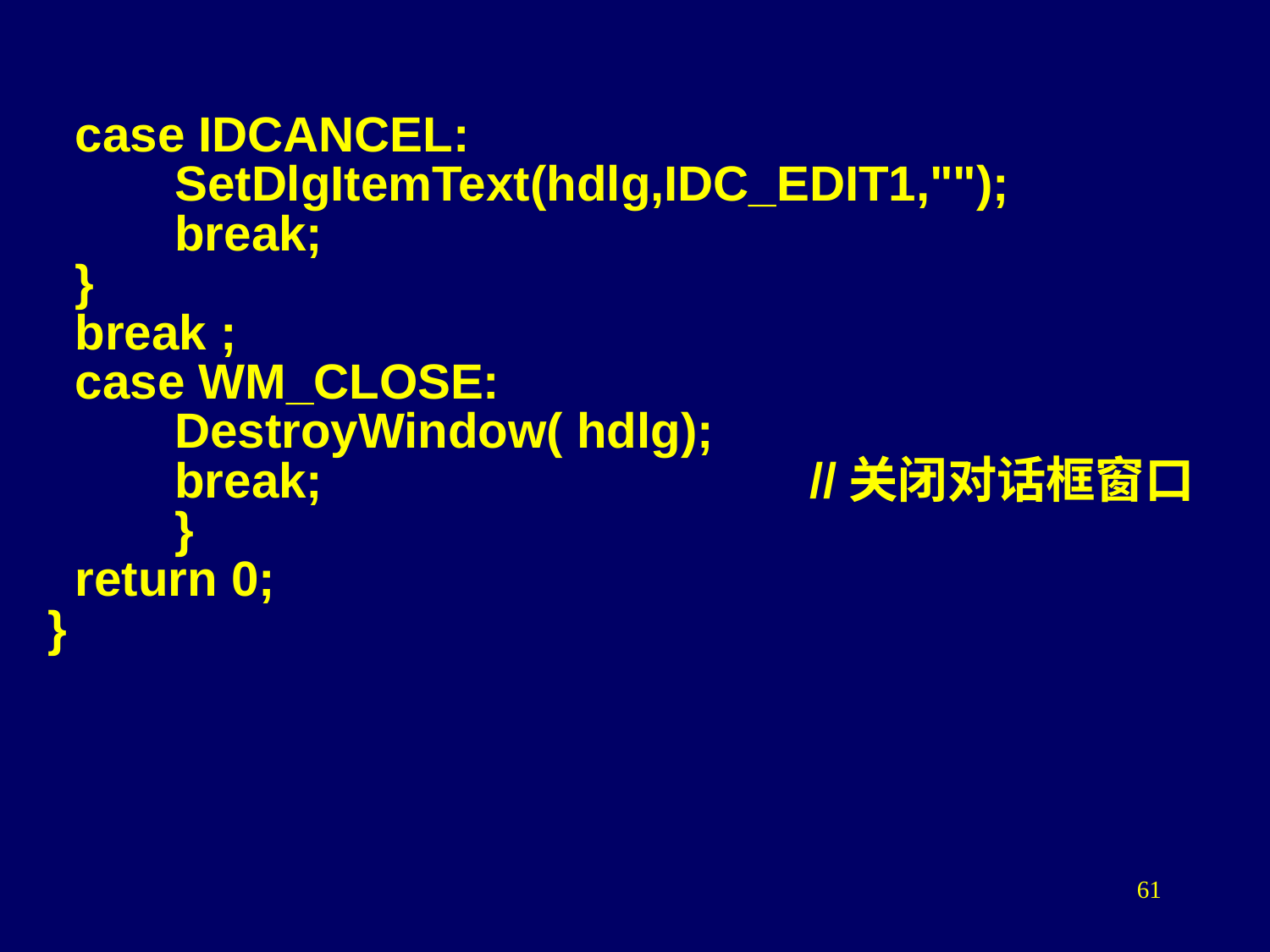

case IDCANCEL:
	SetDlgItemText(hdlg,IDC_EDIT1,"");
	break;
  }
  break ;
  case WM_CLOSE:
	DestroyWindow( hdlg);
	break;				//关闭对话框窗口
	}
  return 0;
}
61